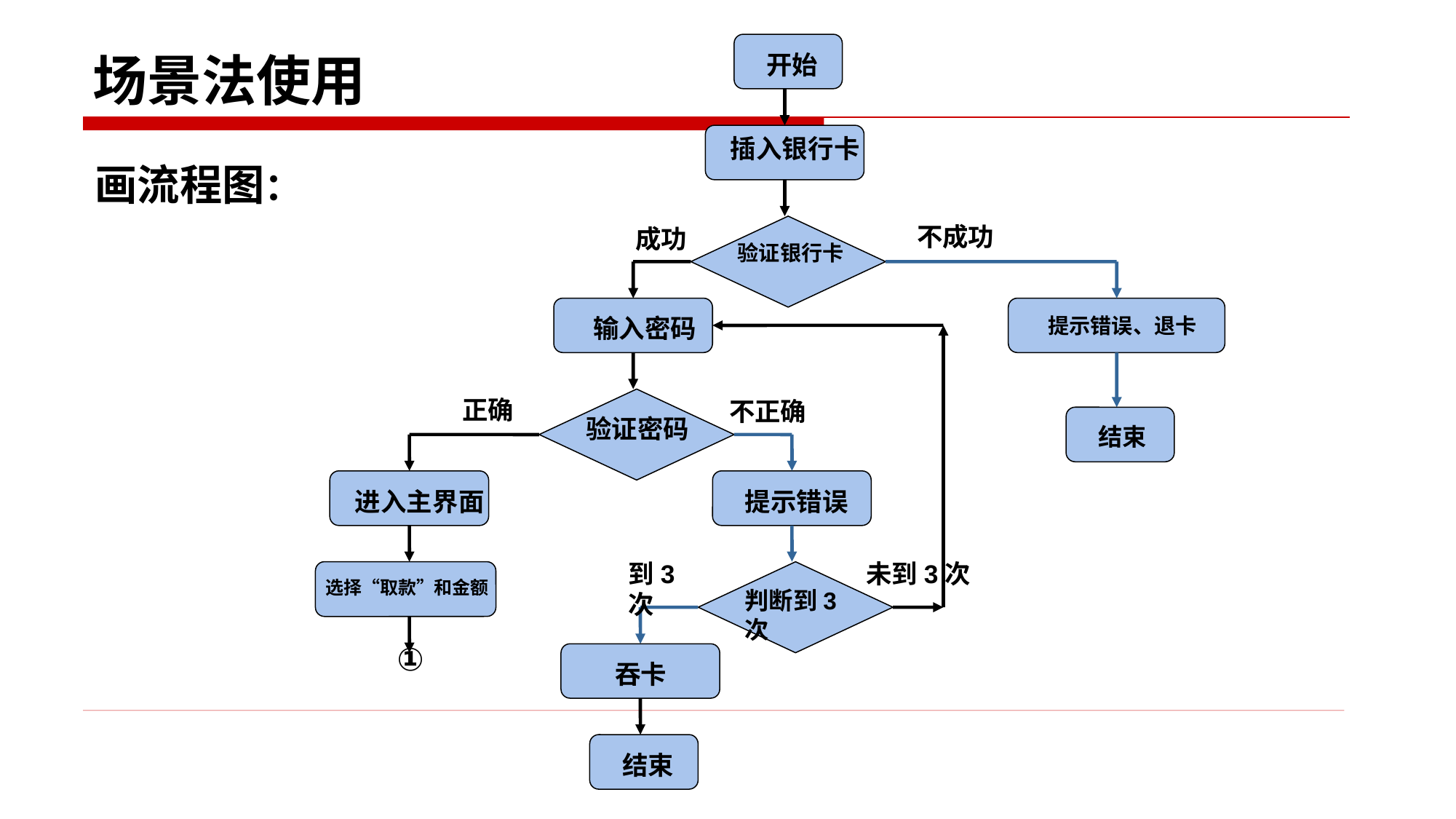

# 场景法使用

开始

插入银行卡

画流程图：

验证银行卡
不成功
成功

输入密码

提示错误、退卡

正确

验证密码
不正确

结束

进入主界面

提示错误

到3次
未到3次

选择“取款”和金额

判断到3次

①

吞卡

结束